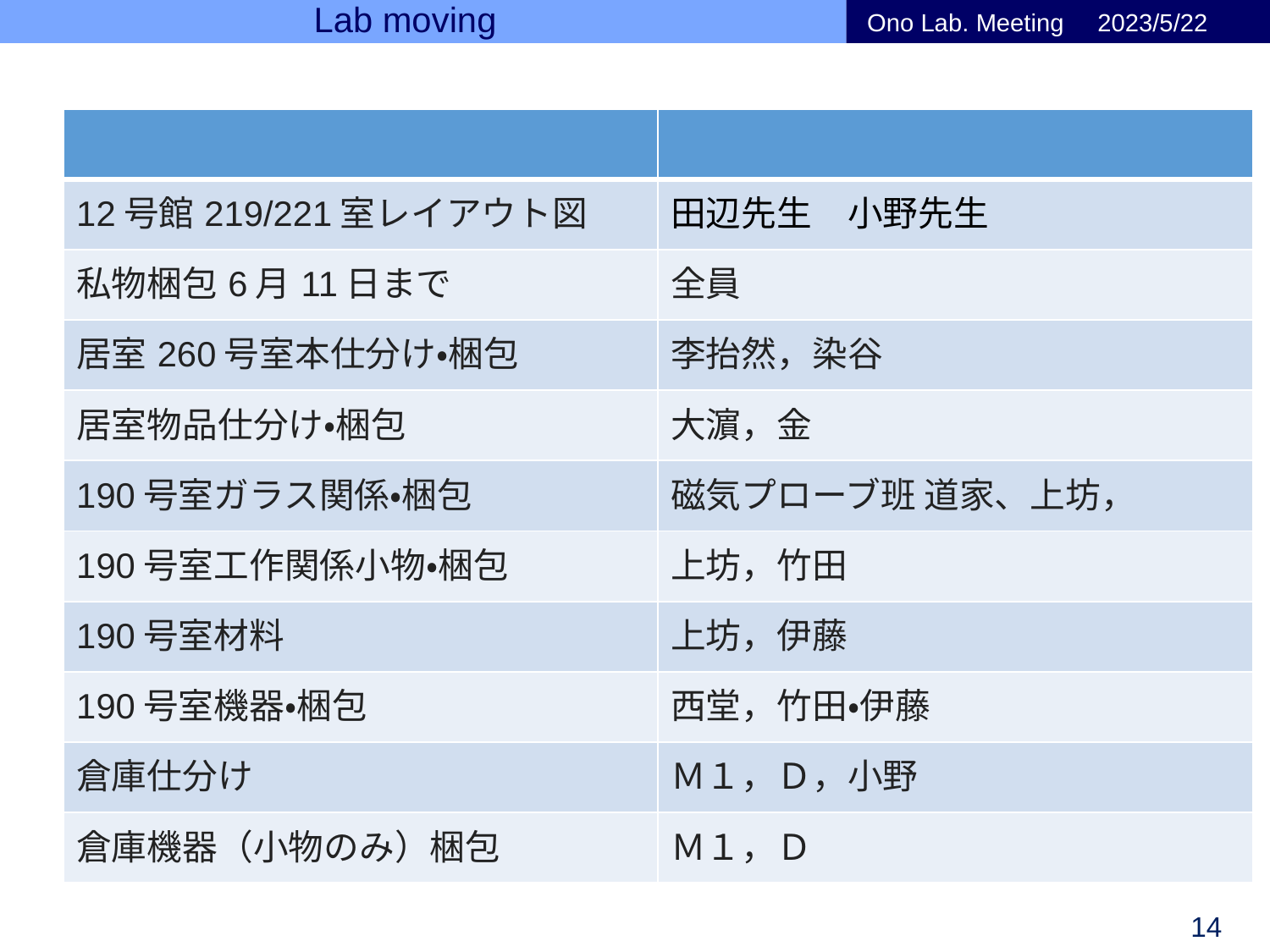

# Lab moving
2023/5/22
Ono Lab. Meeting
|  |  |
| --- | --- |
| 12号館219/221室レイアウト図 | 田辺先生　小野先生 |
| 私物梱包6月11日まで | 全員 |
| 居室260号室本仕分け・梱包 | 李抬然，染谷 |
| 居室物品仕分け・梱包 | 大濵，金 |
| 190号室ガラス関係・梱包 | 磁気プローブ班 道家、上坊， |
| 190号室工作関係小物・梱包 | 上坊，竹田 |
| 190号室材料 | 上坊，伊藤 |
| 190号室機器・梱包 | 西堂，竹田・伊藤 |
| 倉庫仕分け | Ｍ１，Ｄ，小野 |
| 倉庫機器（小物のみ）梱包 | Ｍ１，Ｄ |
14